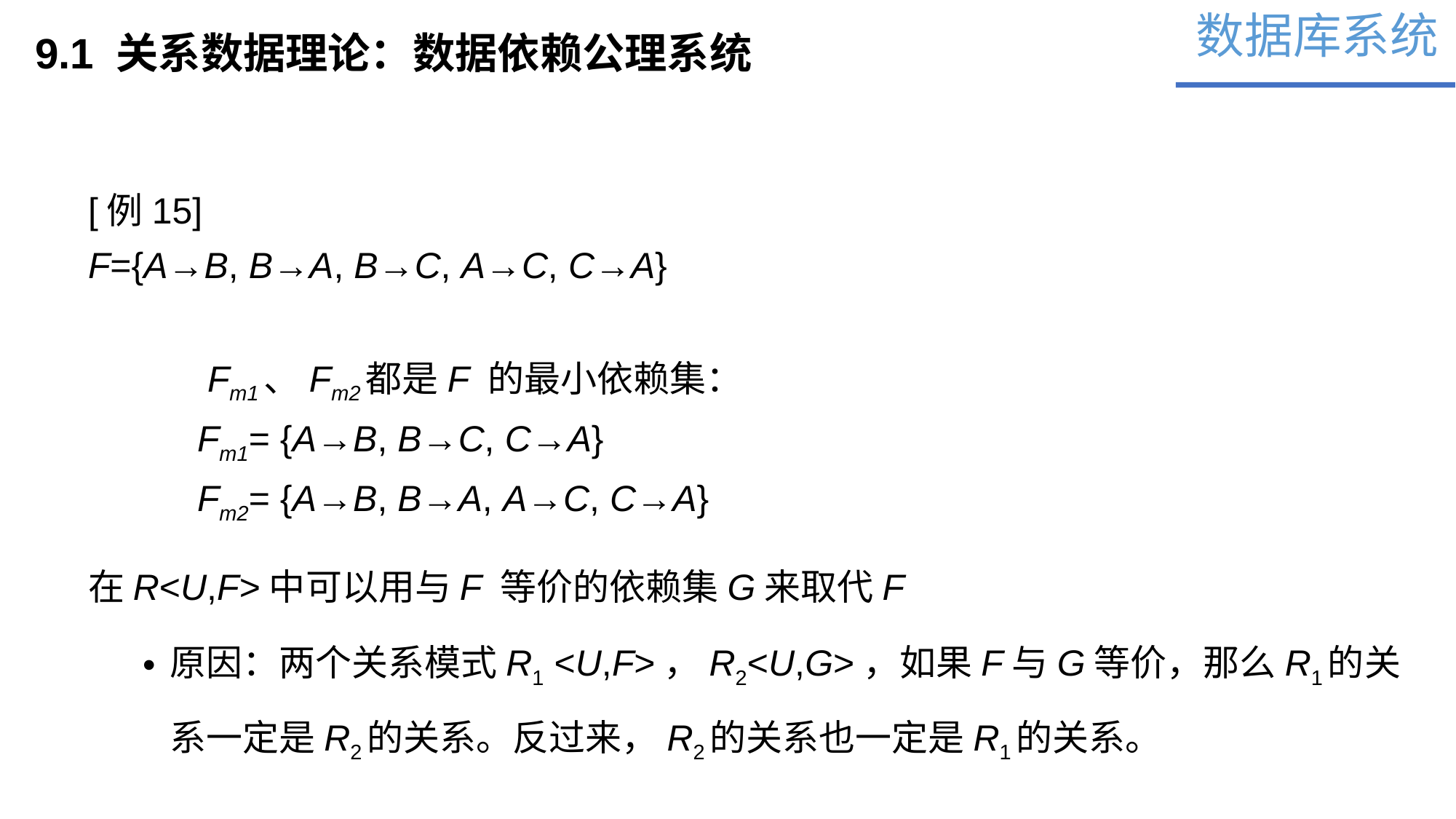

数据库系统
9.1 关系数据理论：数据依赖公理系统

[例15]
F={A→B, B→A, B→C, A→C, C→A}

   	 Fm1、Fm2都是F 的最小依赖集：
          	Fm1= {A→B, B→C, C→A}
          	Fm2= {A→B, B→A, A→C, C→A}
在R<U,F>中可以用与F 等价的依赖集G来取代F
原因：两个关系模式R1 <U,F>，R2<U,G>，如果F与G等价，那么R1的关系一定是R2的关系。反过来，R2的关系也一定是R1的关系。